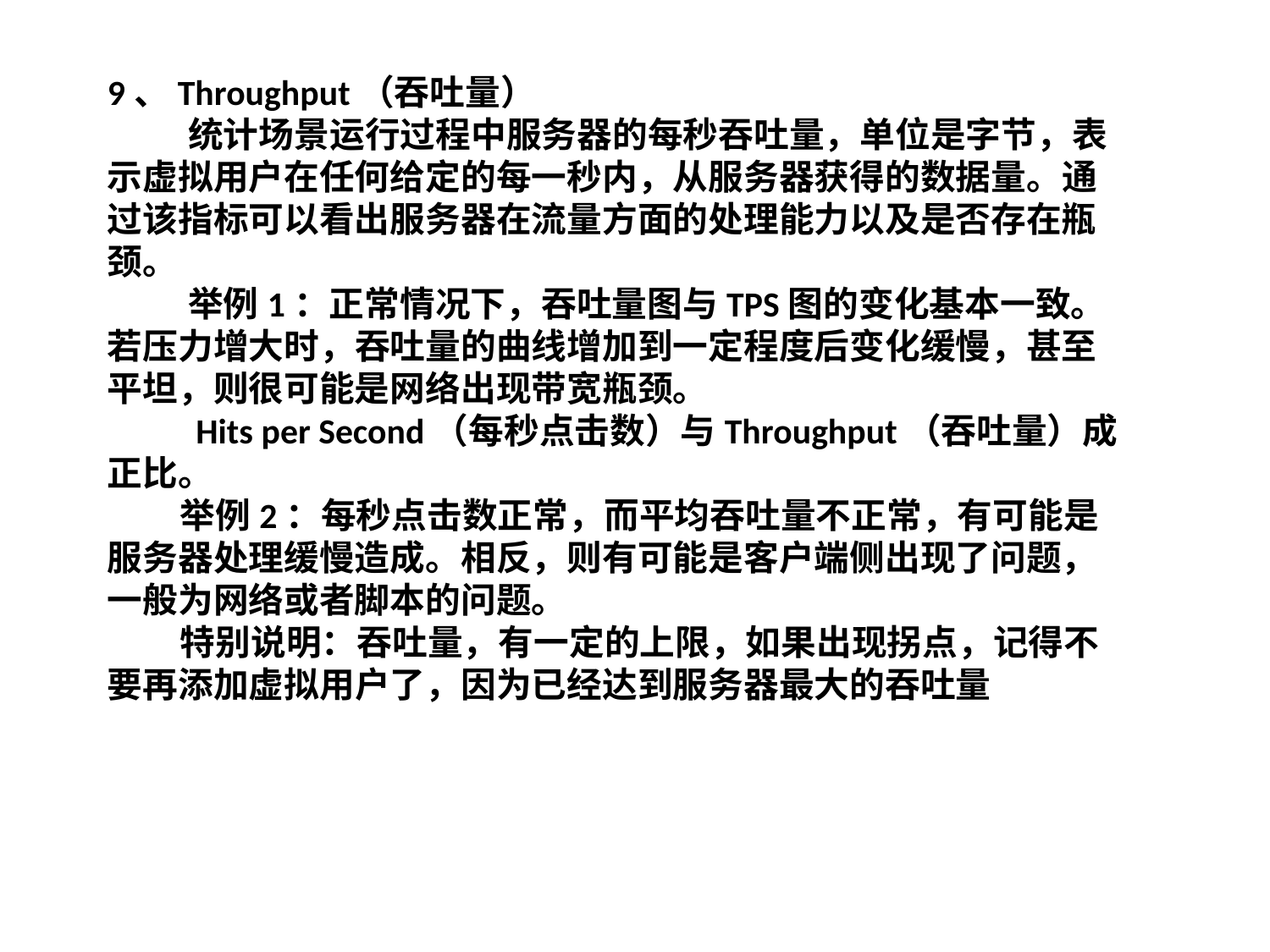

9、Throughput（吞吐量）
         统计场景运行过程中服务器的每秒吞吐量，单位是字节，表示虚拟用户在任何给定的每一秒内，从服务器获得的数据量。通过该指标可以看出服务器在流量方面的处理能力以及是否存在瓶颈。
         举例1：正常情况下，吞吐量图与TPS图的变化基本一致。若压力增大时，吞吐量的曲线增加到一定程度后变化缓慢，甚至平坦，则很可能是网络出现带宽瓶颈。
           Hits per Second（每秒点击数）与Throughput（吞吐量）成正比。
        举例2：每秒点击数正常，而平均吞吐量不正常，有可能是服务器处理缓慢造成。相反，则有可能是客户端侧出现了问题，一般为网络或者脚本的问题。
        特别说明：吞吐量，有一定的上限，如果出现拐点，记得不要再添加虚拟用户了，因为已经达到服务器最大的吞吐量